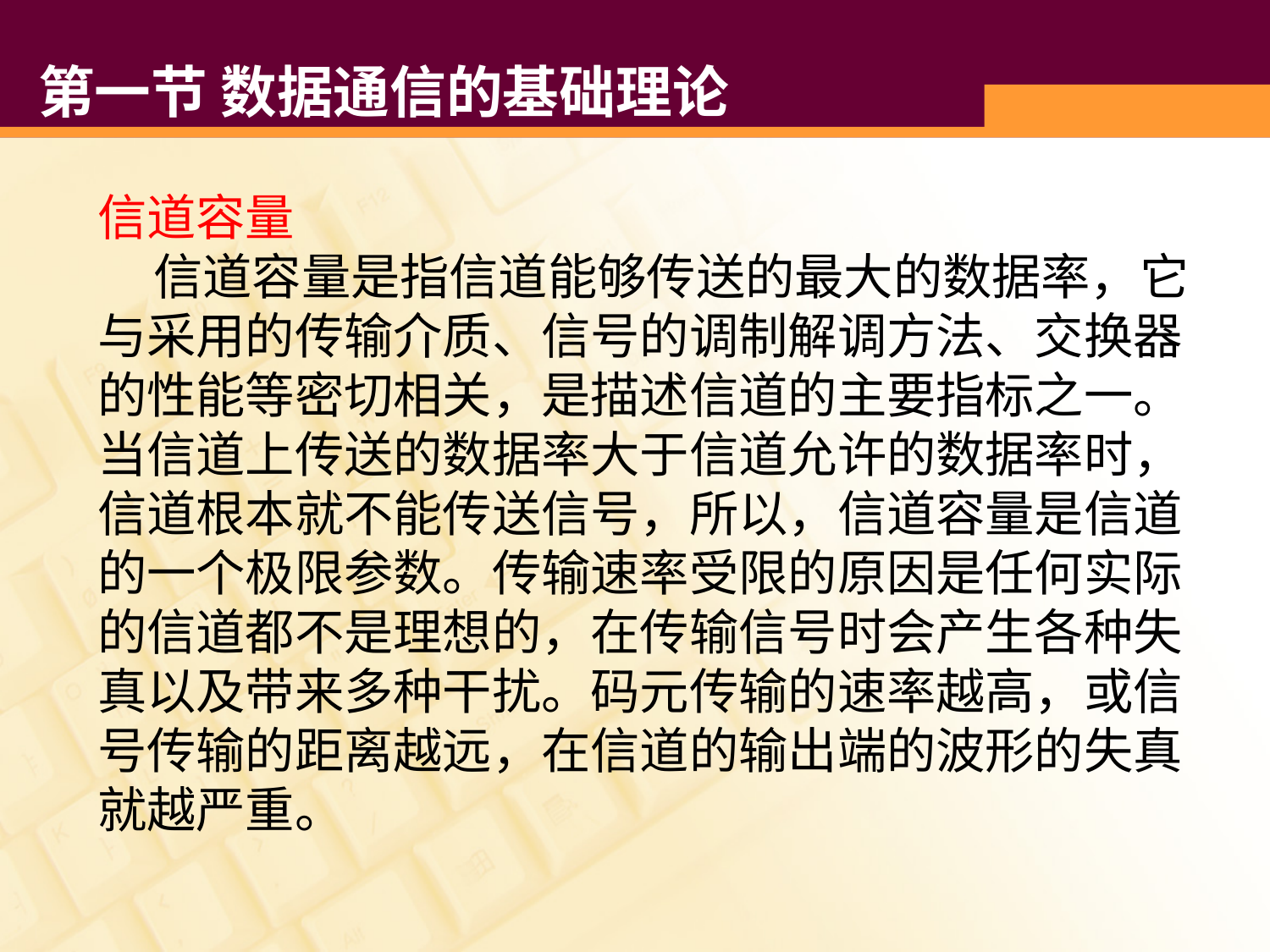

# 第一节 数据通信的基础理论
信道容量
    信道容量是指信道能够传送的最大的数据率，它与采用的传输介质、信号的调制解调方法、交换器的性能等密切相关，是描述信道的主要指标之一。当信道上传送的数据率大于信道允许的数据率时，信道根本就不能传送信号，所以，信道容量是信道的一个极限参数。传输速率受限的原因是任何实际的信道都不是理想的，在传输信号时会产生各种失真以及带来多种干扰。码元传输的速率越高，或信号传输的距离越远，在信道的输出端的波形的失真就越严重。